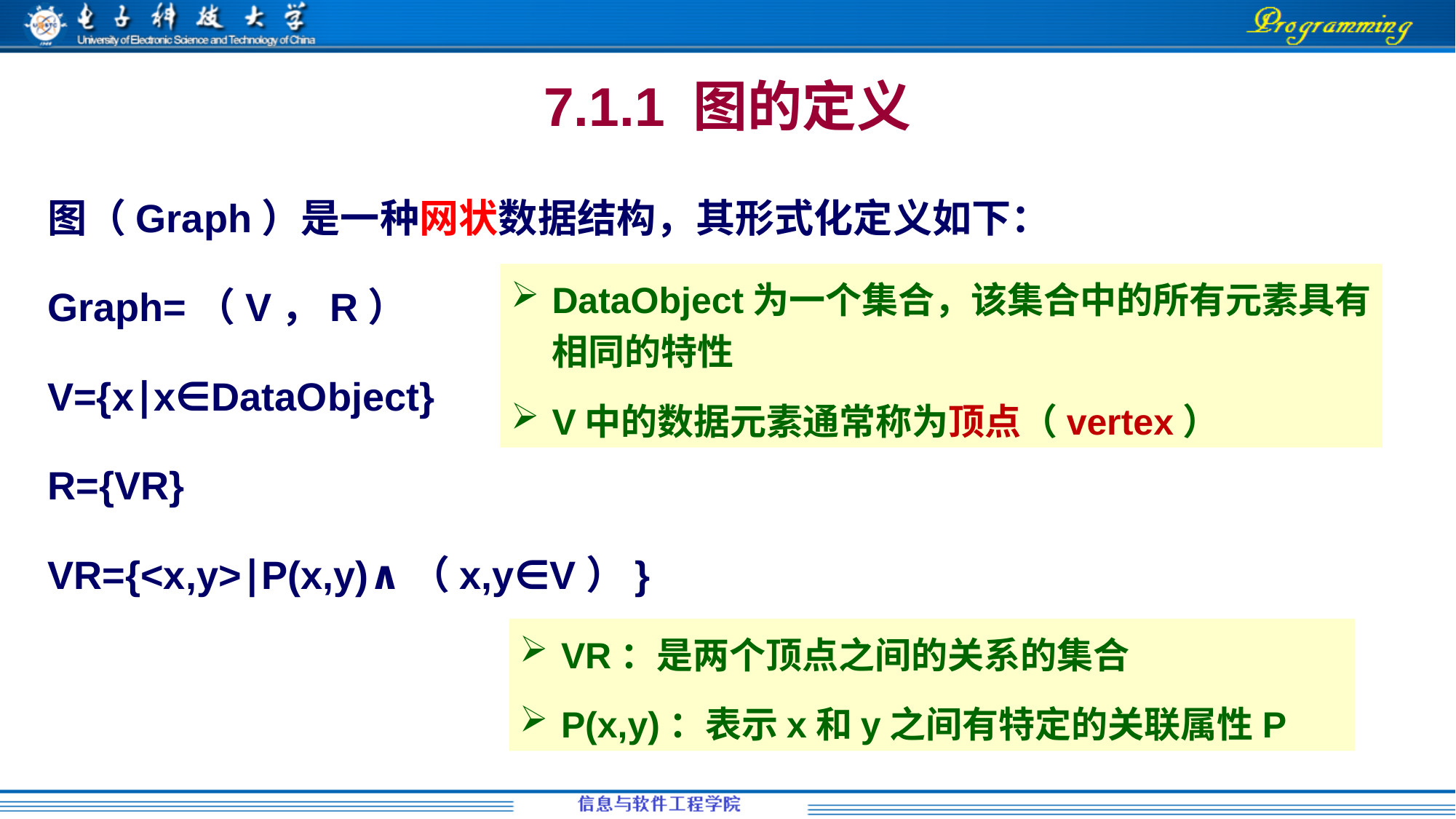

# 7.1.1 图的定义
图（Graph）是一种网状数据结构，其形式化定义如下：
Graph=（V，R）
V={x∣x∈DataObject}
R={VR}
VR={<x,y>∣P(x,y)∧（x,y∈V）}

DataObject为一个集合，该集合中的所有元素具有相同的特性
V中的数据元素通常称为顶点（vertex）
VR：是两个顶点之间的关系的集合
P(x,y)：表示x和y之间有特定的关联属性P